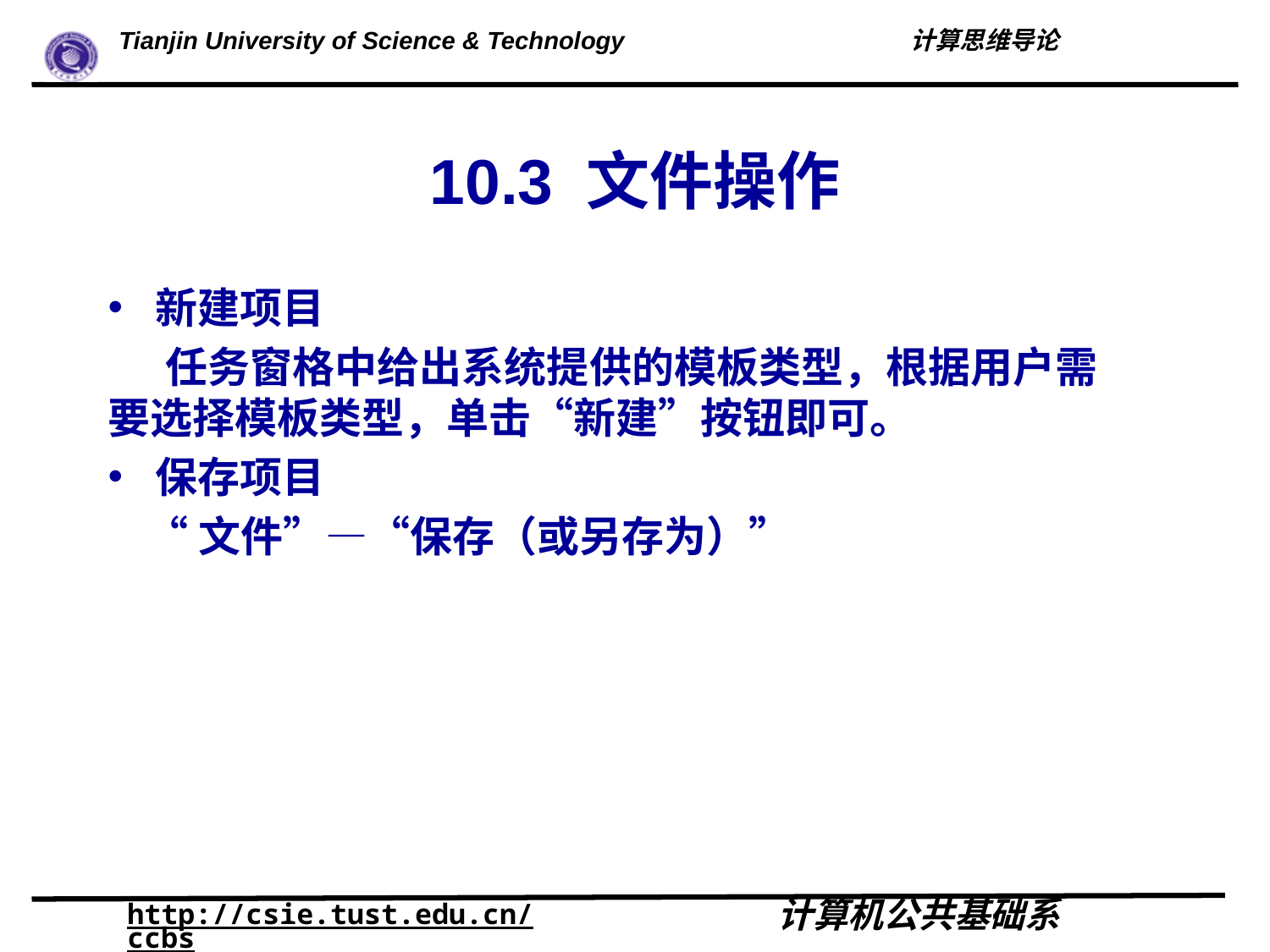

# 10.3 文件操作
新建项目
     任务窗格中给出系统提供的模板类型，根据用户需要选择模板类型，单击“新建”按钮即可。
保存项目
    “文件”—“保存（或另存为）”